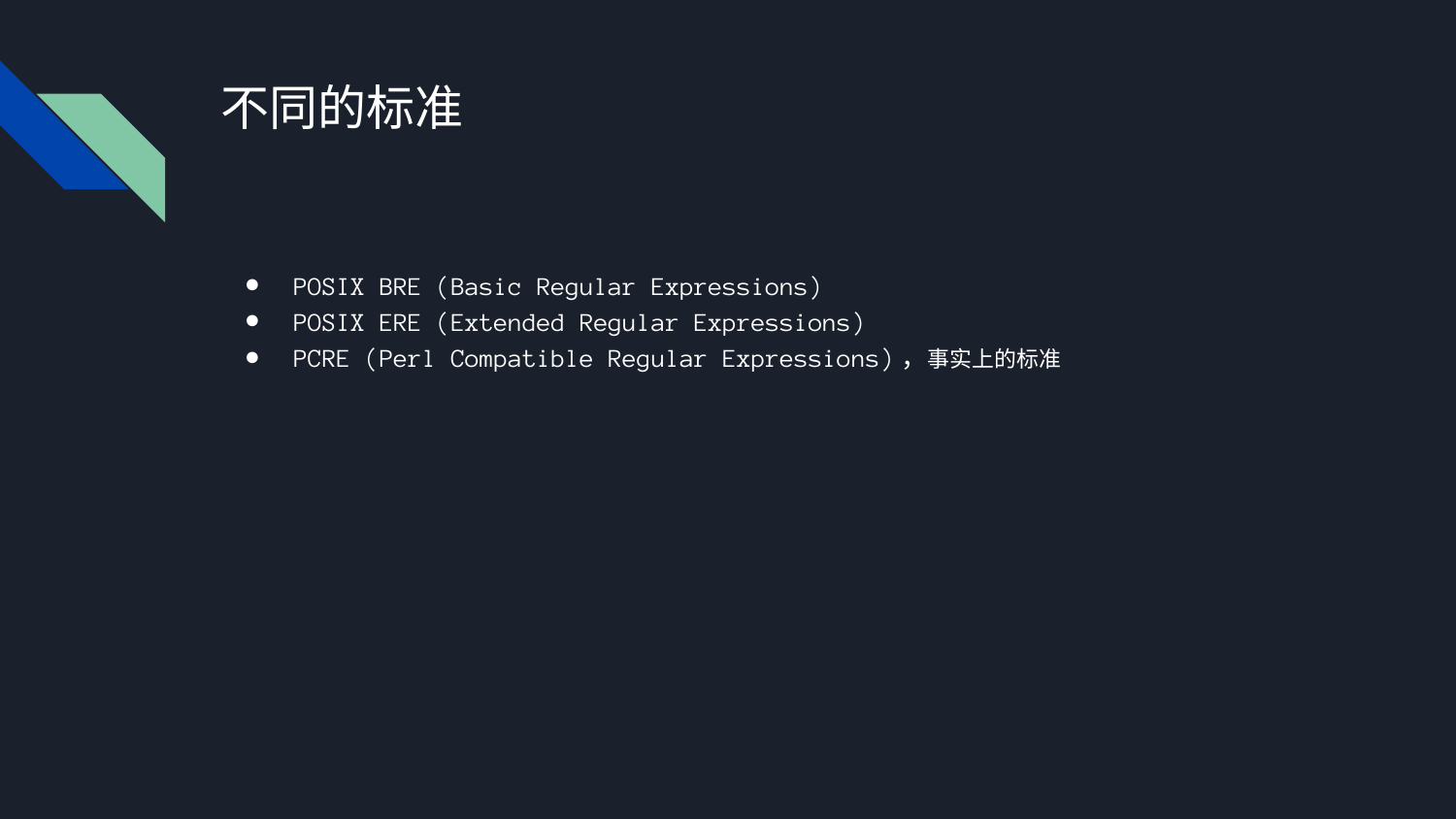

# 不同的标准
POSIX BRE (Basic Regular Expressions)
POSIX ERE (Extended Regular Expressions)
PCRE (Perl Compatible Regular Expressions)，事实上的标准